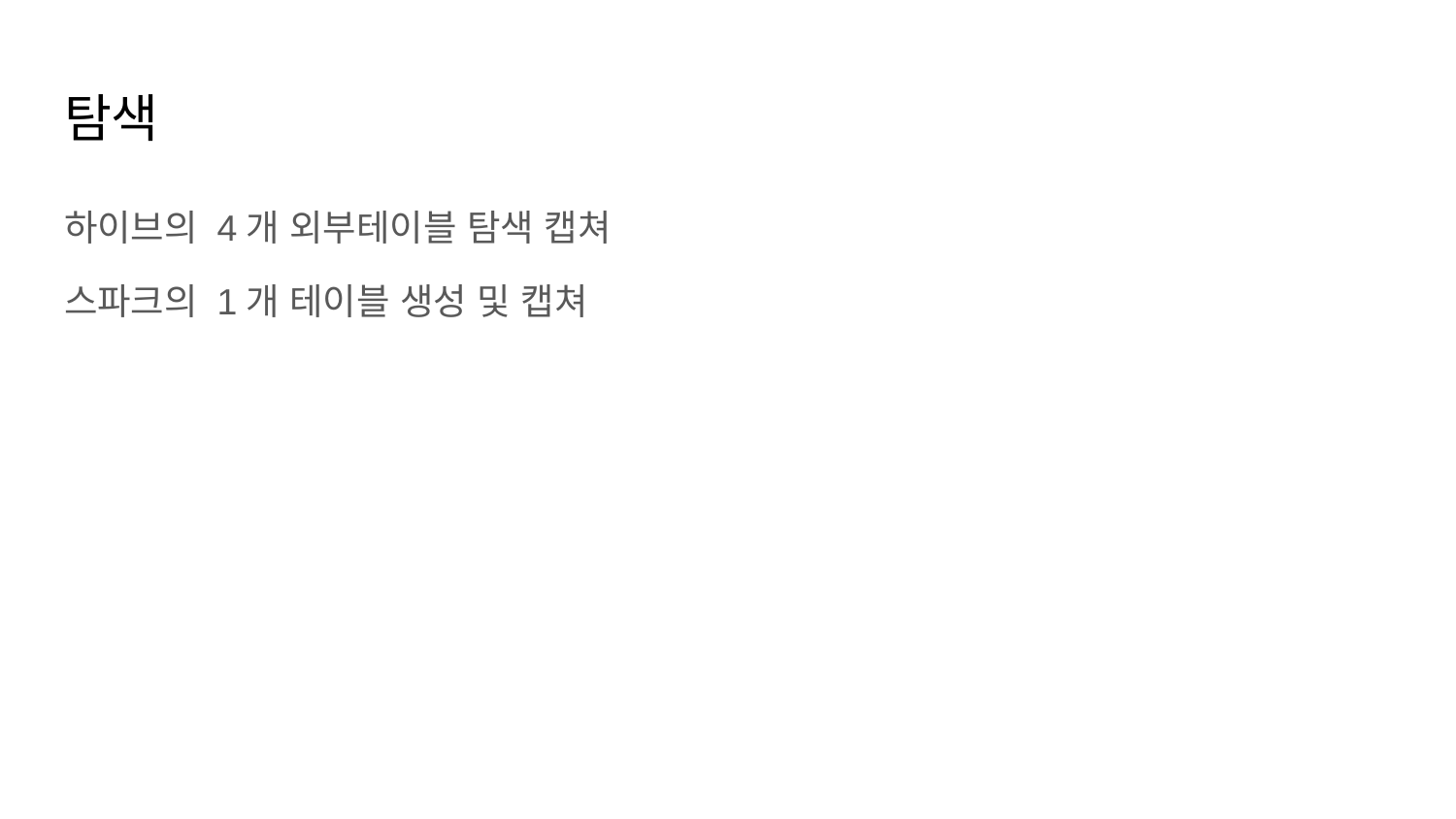

# 탐색
하이브의 4개 외부테이블 탐색 캡쳐
스파크의 1개 테이블 생성 및 캡쳐